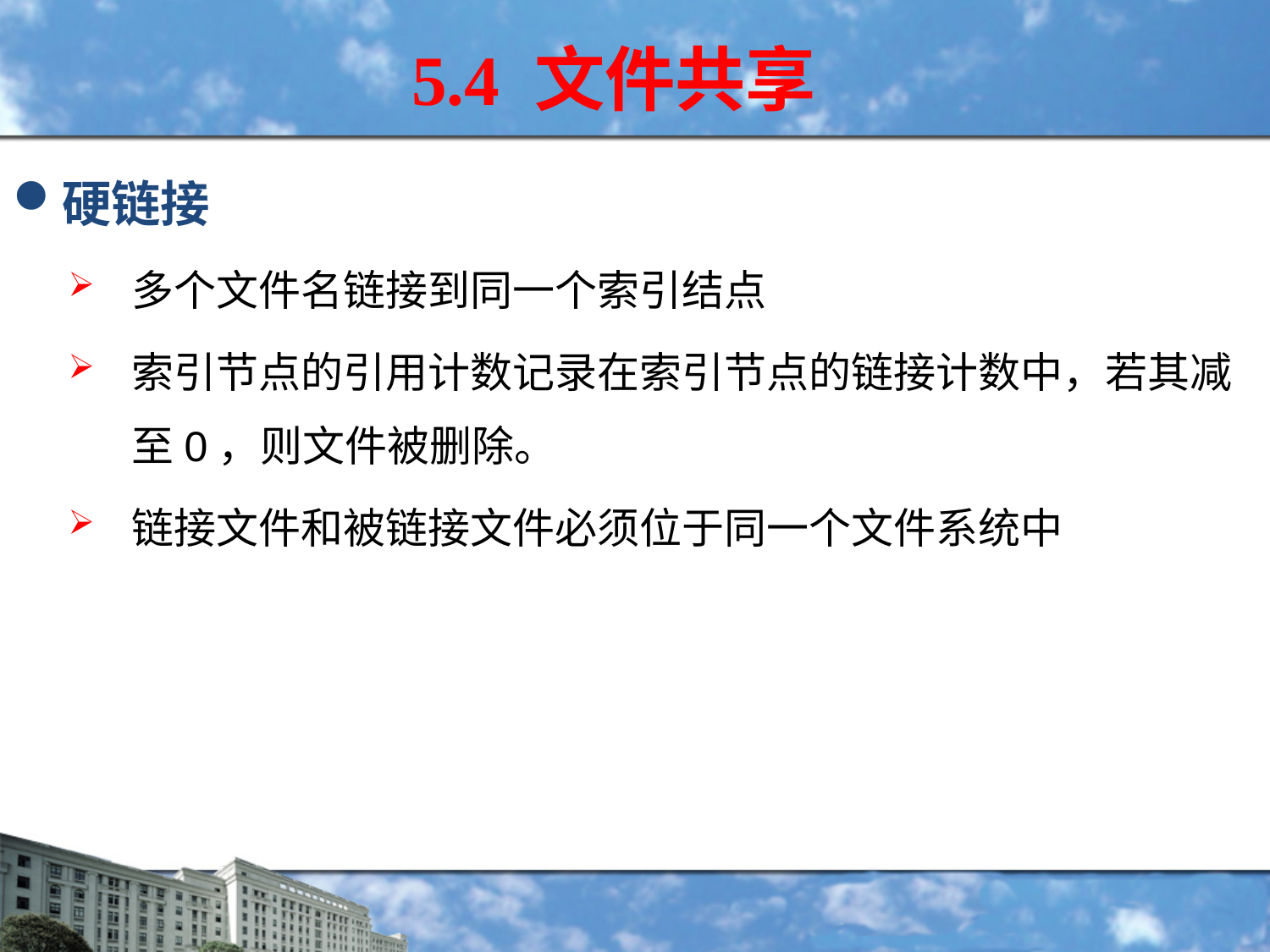

# 5.4 文件共享
硬链接
多个文件名链接到同一个索引结点
索引节点的引用计数记录在索引节点的链接计数中，若其减至0，则文件被删除。
链接文件和被链接文件必须位于同一个文件系统中